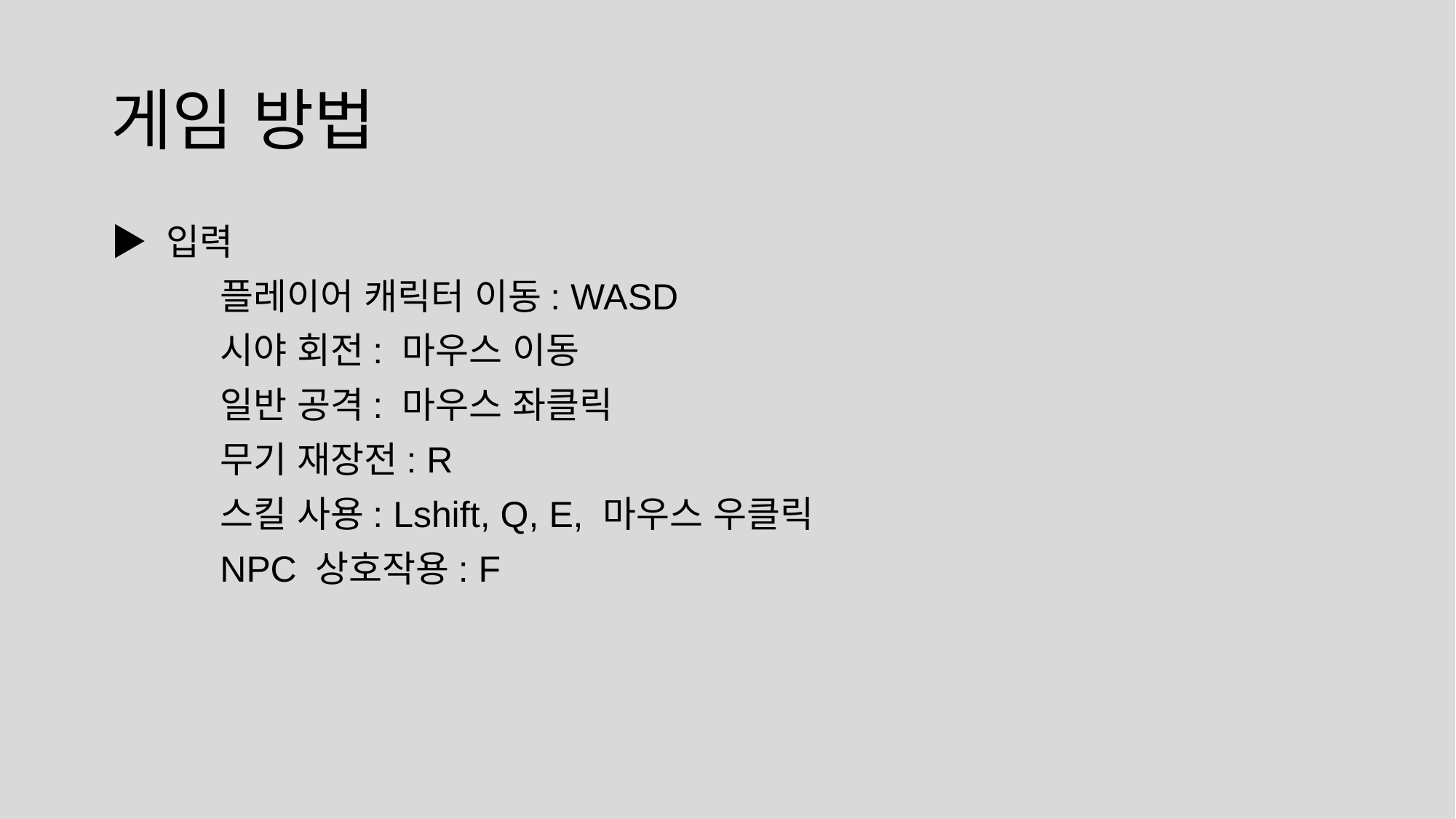

# 게임 방법
▶ 입력
	플레이어 캐릭터 이동: WASD
	시야 회전: 마우스 이동
	일반 공격: 마우스 좌클릭
	무기 재장전: R
	스킬 사용: Lshift, Q, E, 마우스 우클릭
	NPC 상호작용: F